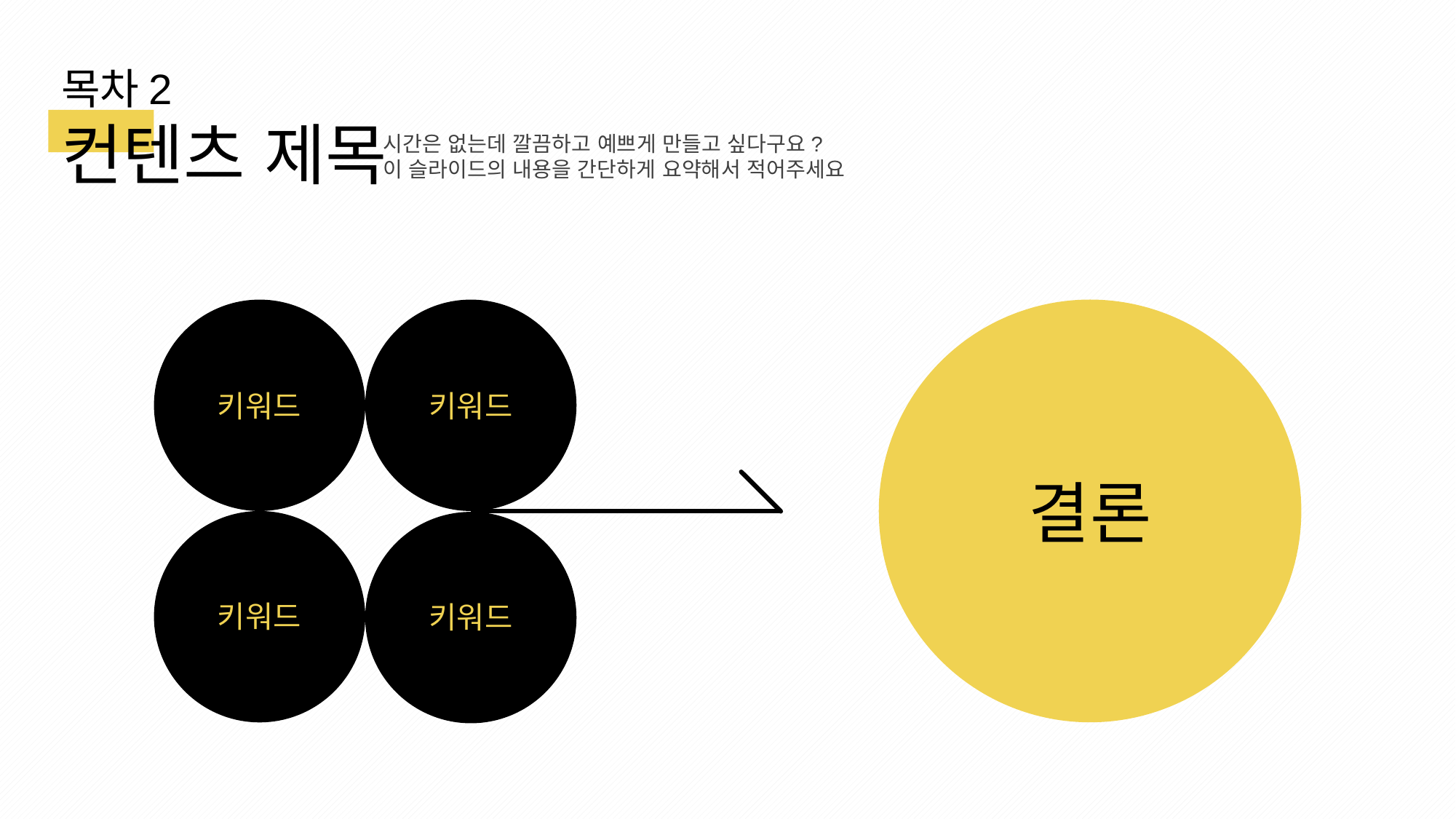

목차2
컨텐츠 제목

시간은 없는데 깔끔하고 예쁘게 만들고 싶다구요?
이 슬라이드의 내용을 간단하게 요약해서 적어주세요

키워드
키워드
결론

키워드
키워드